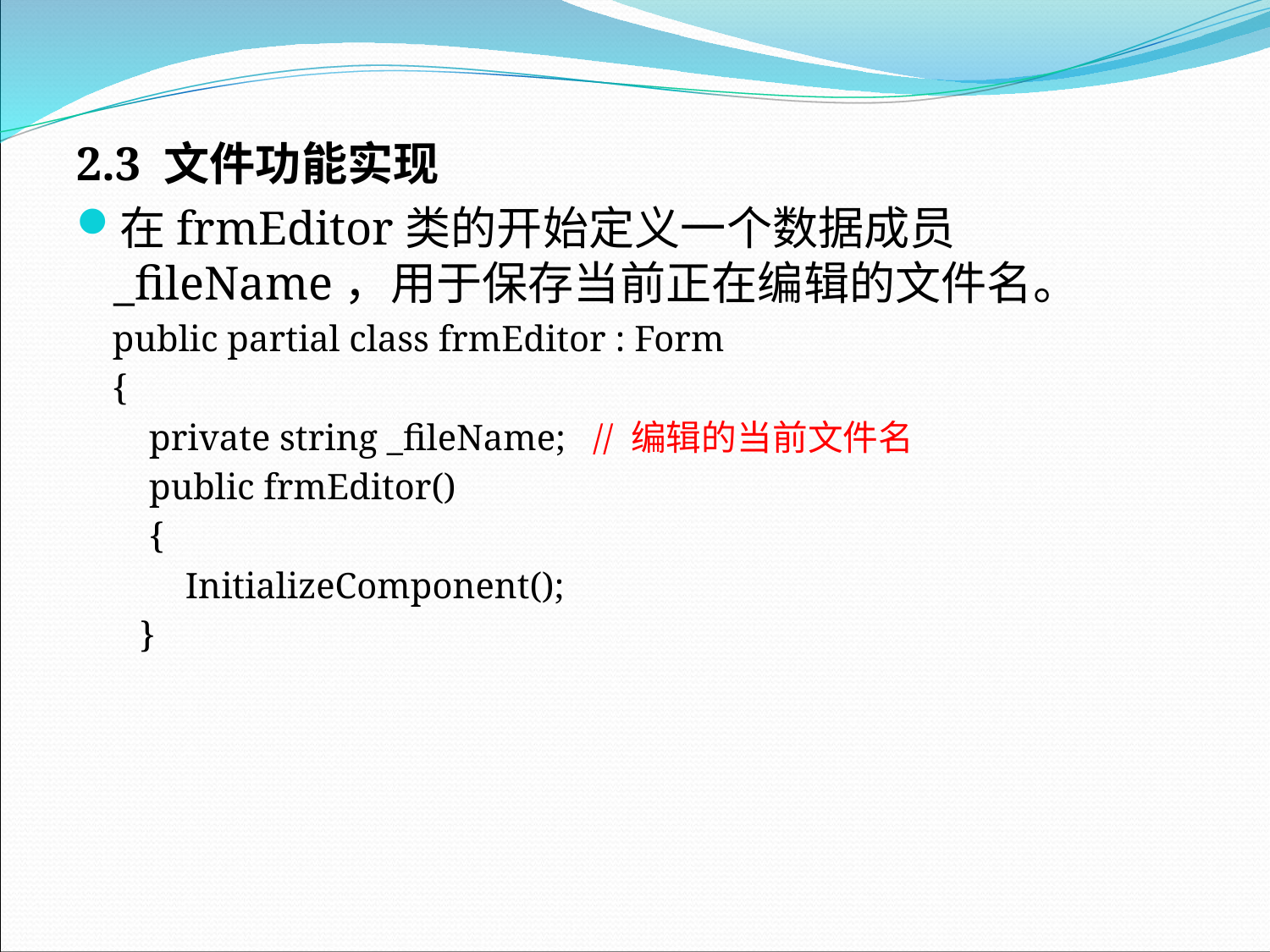

2.3 文件功能实现
在frmEditor类的开始定义一个数据成员_fileName，用于保存当前正在编辑的文件名。
    public partial class frmEditor : Form
    {
        private string _fileName;   // 编辑的当前文件名
        public frmEditor()
        {
            InitializeComponent();
       }